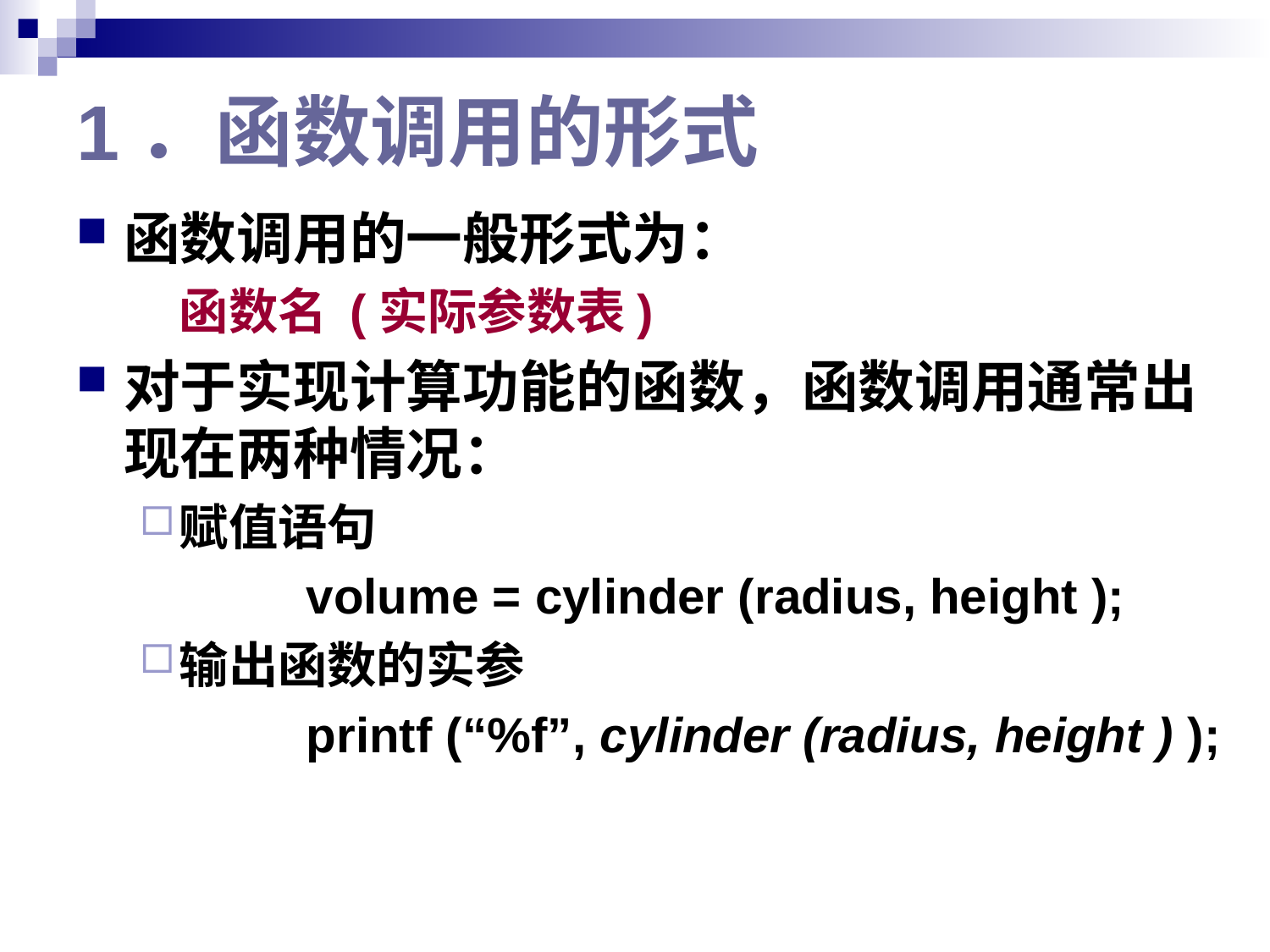

# 1．函数调用的形式
函数调用的一般形式为：
	函数名 (实际参数表)
对于实现计算功能的函数，函数调用通常出现在两种情况：
赋值语句
		volume = cylinder (radius, height );
输出函数的实参
		printf (“%f”, cylinder (radius, height ) );